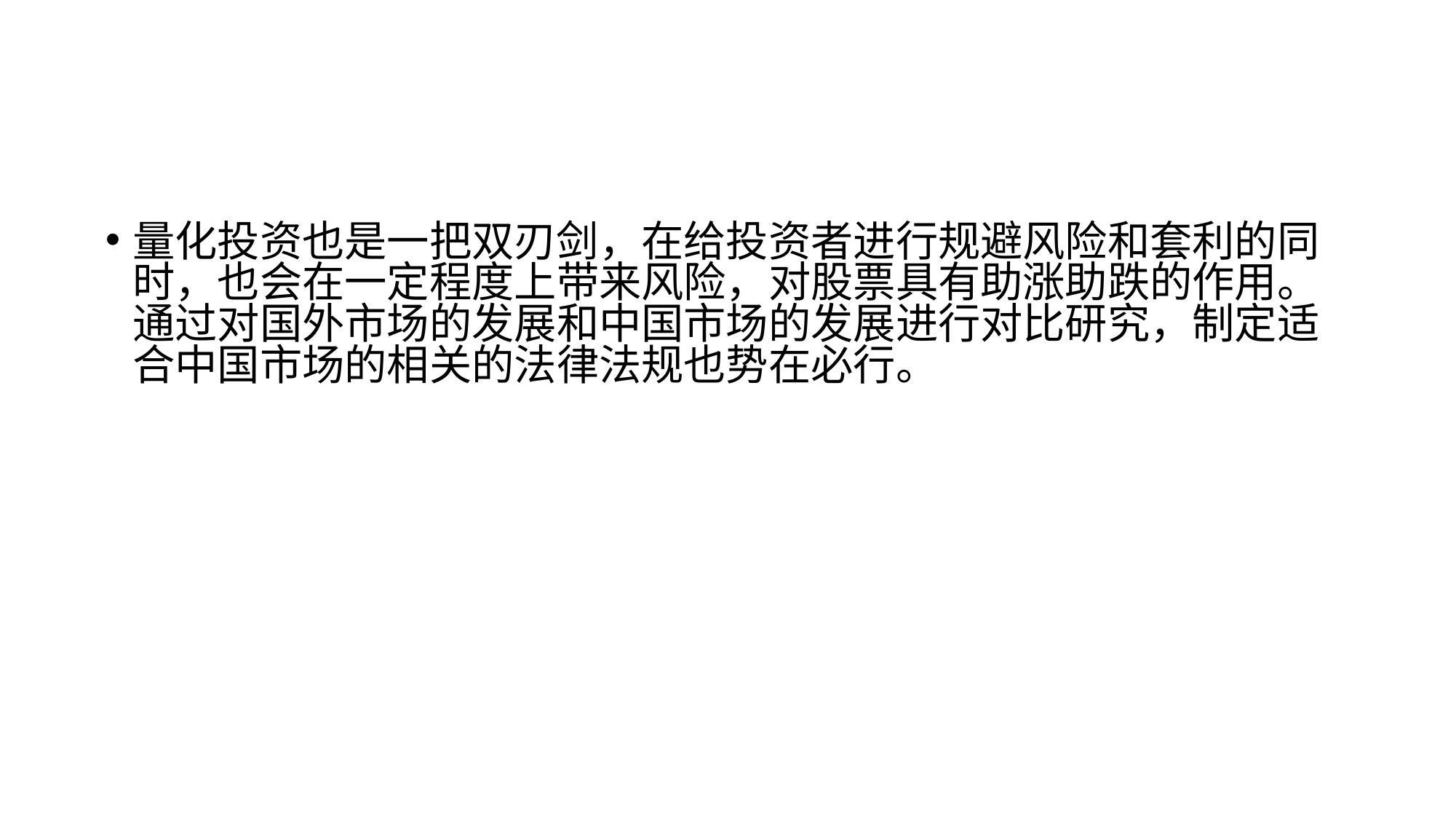

#
量化投资也是一把双刃剑，在给投资者进行规避风险和套利的同时，也会在一定程度上带来风险，对股票具有助涨助跌的作用。通过对国外市场的发展和中国市场的发展进行对比研究，制定适合中国市场的相关的法律法规也势在必行。